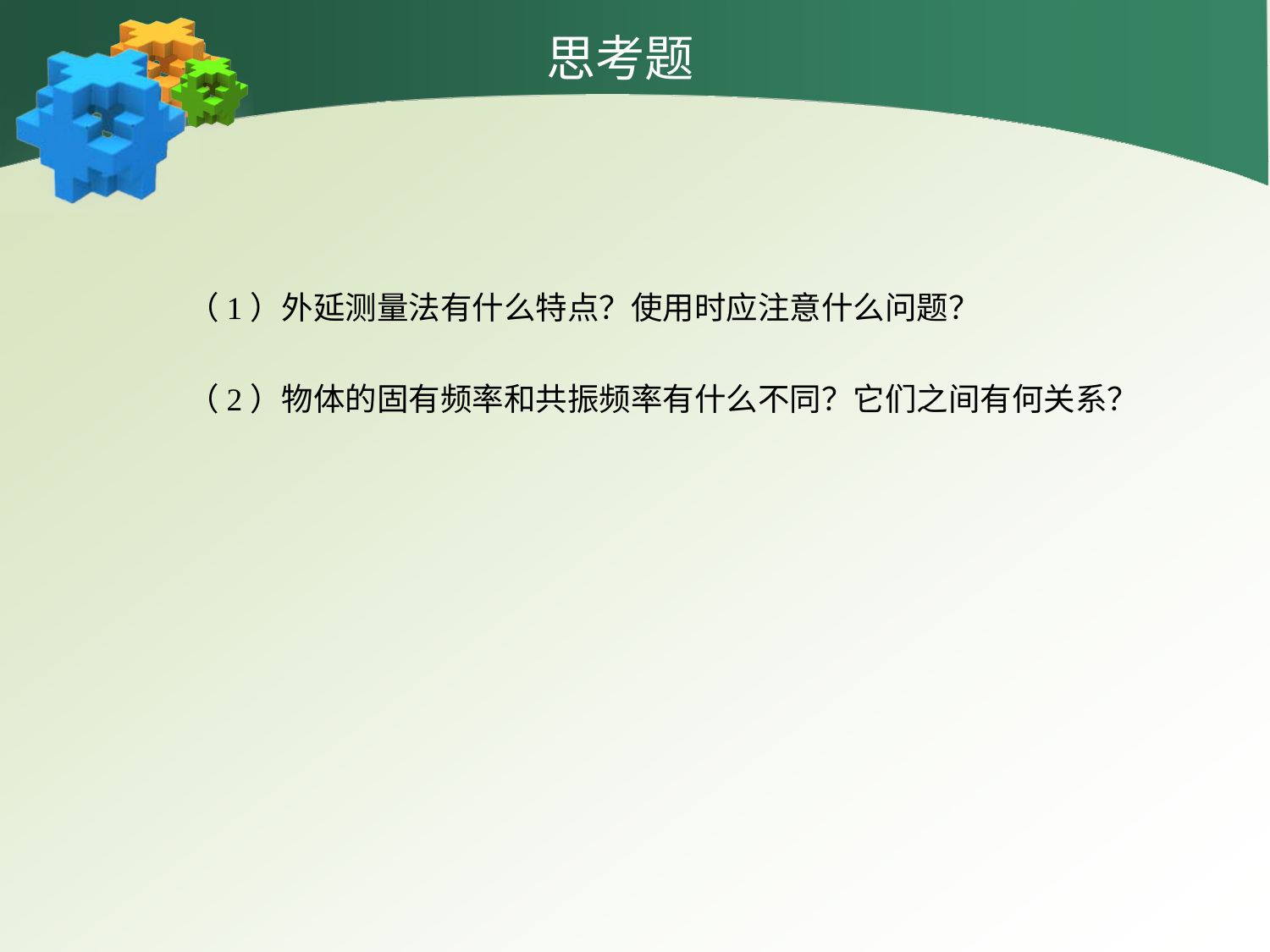

思考题

（1）外延测量法有什么特点？使用时应注意什么问题？

（2）物体的固有频率和共振频率有什么不同？它们之间有何关系？